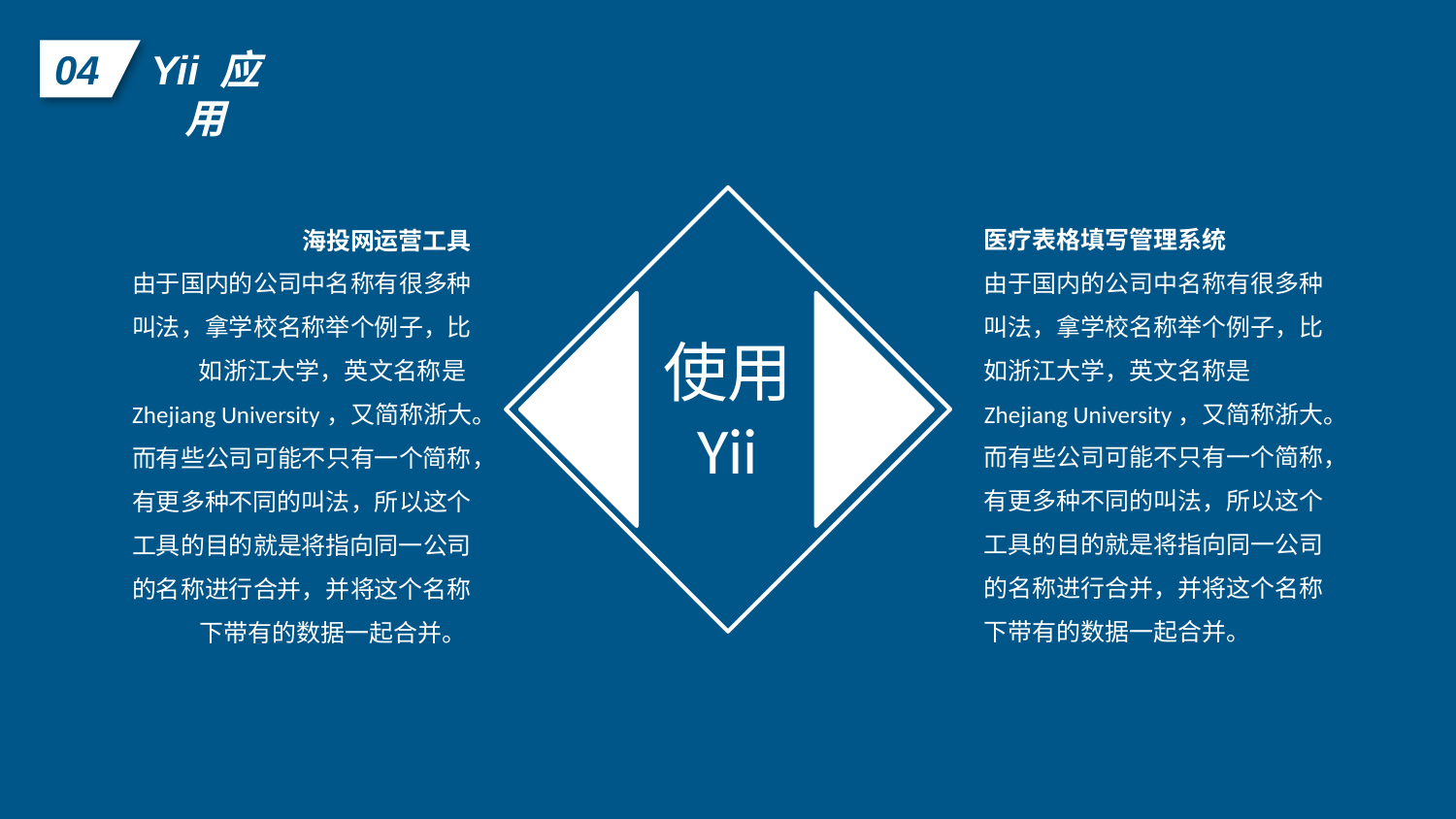

Yii 应用
04
使用
Yii

医疗表格填写管理系统
由于国内的公司中名称有很多种叫法，拿学校名称举个例子，比如浙江大学，英文名称是Zhejiang University，又简称浙大。而有些公司可能不只有一个简称，有更多种不同的叫法，所以这个工具的目的就是将指向同一公司的名称进行合并，并将这个名称下带有的数据一起合并。
海投网运营工具
由于国内的公司中名称有很多种叫法，拿学校名称举个例子，比如浙江大学，英文名称是Zhejiang University，又简称浙大。而有些公司可能不只有一个简称，有更多种不同的叫法，所以这个工具的目的就是将指向同一公司的名称进行合并，并将这个名称下带有的数据一起合并。